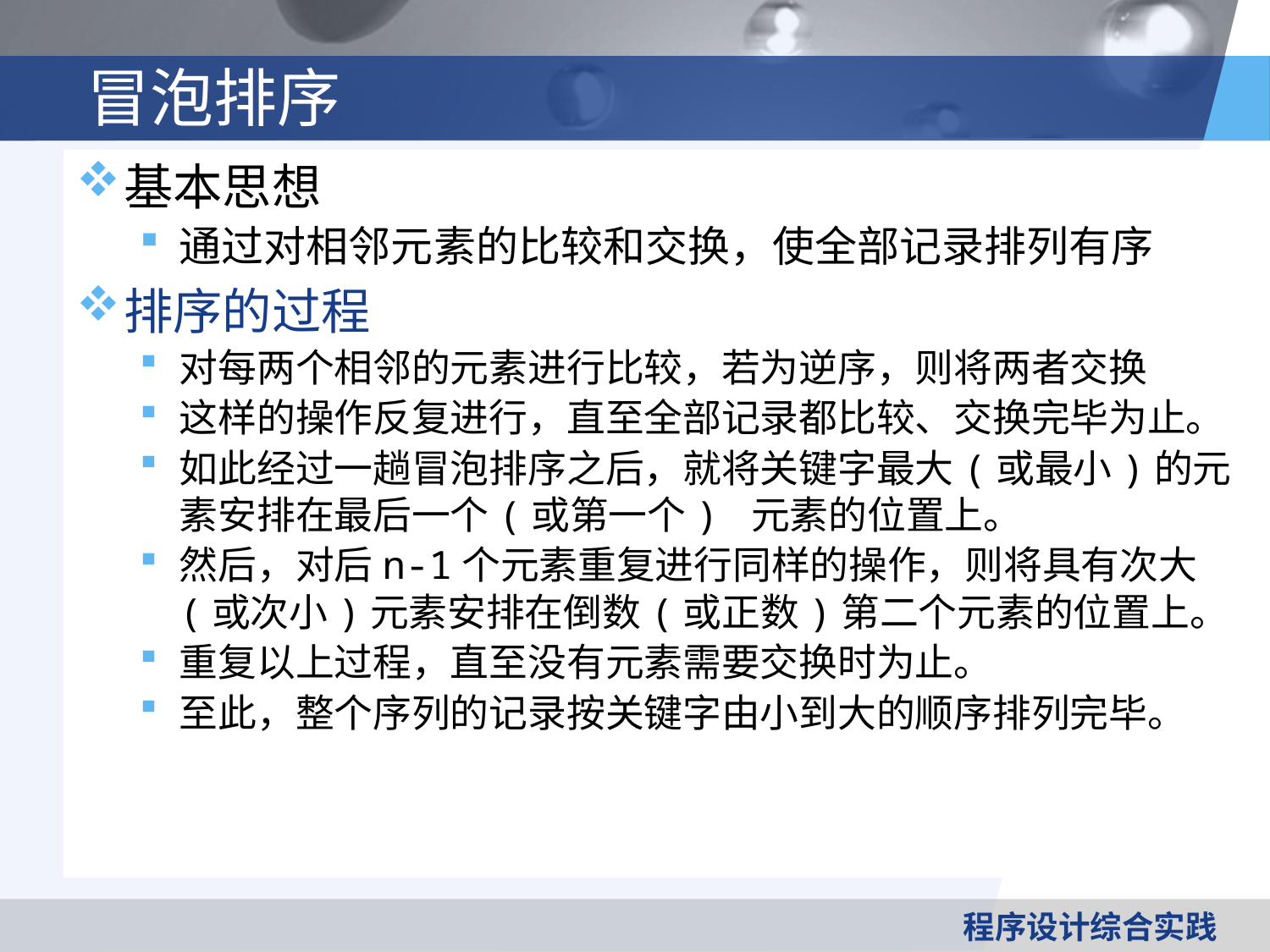

# 冒泡排序
基本思想
通过对相邻元素的比较和交换，使全部记录排列有序
排序的过程
对每两个相邻的元素进行比较，若为逆序，则将两者交换
这样的操作反复进行，直至全部记录都比较、交换完毕为止。
如此经过一趟冒泡排序之后，就将关键字最大(或最小)的元素安排在最后一个(或第一个) 元素的位置上。
然后，对后n-1个元素重复进行同样的操作，则将具有次大(或次小)元素安排在倒数(或正数)第二个元素的位置上。
重复以上过程，直至没有元素需要交换时为止。
至此，整个序列的记录按关键字由小到大的顺序排列完毕。